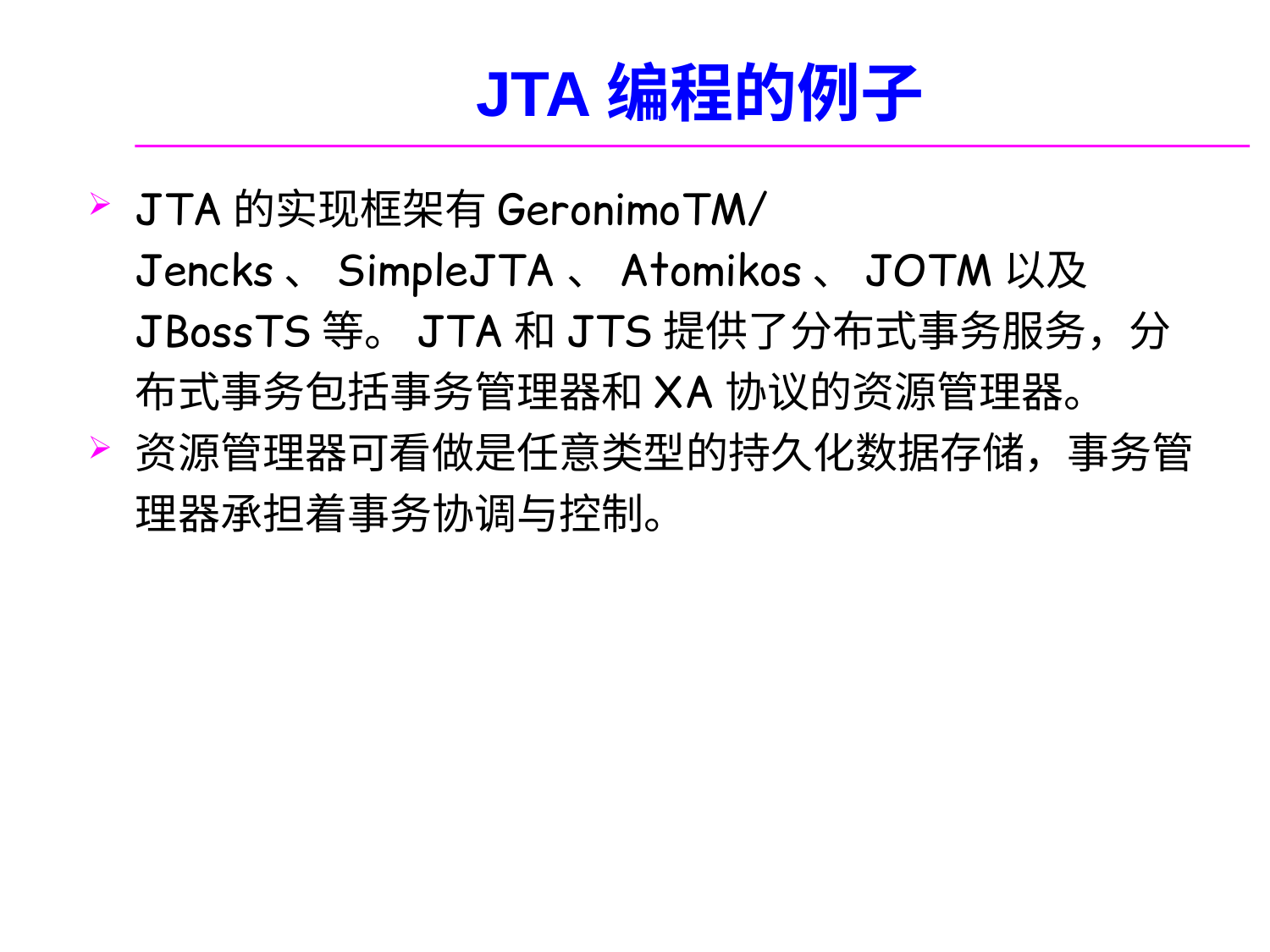

# JTA编程的例子
JTA的实现框架有GeronimoTM/Jencks、SimpleJTA、Atomikos、JOTM以及JBossTS等。JTA和JTS提供了分布式事务服务，分布式事务包括事务管理器和XA协议的资源管理器。
资源管理器可看做是任意类型的持久化数据存储，事务管理器承担着事务协调与控制。
63